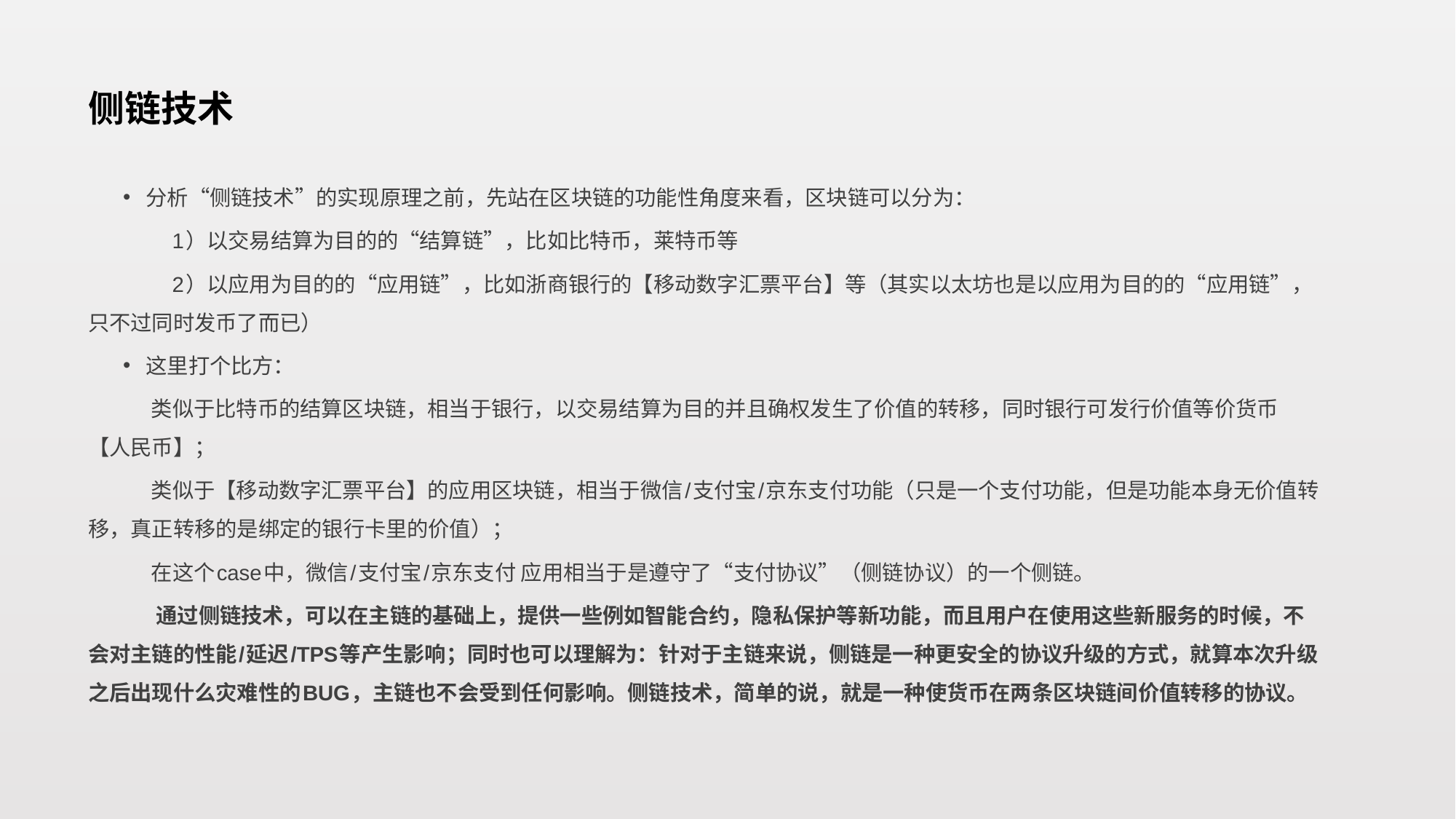

# 侧链技术

    分析“侧链技术”的实现原理之前，先站在区块链的功能性角度来看，区块链可以分为：
              1）以交易结算为目的的“结算链”，比如比特币，莱特币等
              2）以应用为目的的“应用链”，比如浙商银行的【移动数字汇票平台】等（其实以太坊也是以应用为目的的“应用链”，只不过同时发币了而已）
    这里打个比方：
             类似于比特币的结算区块链，相当于银行，以交易结算为目的并且确权发生了价值的转移，同时银行可发行价值等价货币【人民币】；
             类似于【移动数字汇票平台】的应用区块链，相当于微信/支付宝/京东支付功能（只是一个支付功能，但是功能本身无价值转移，真正转移的是绑定的银行卡里的价值）；
             在这个case中，微信/支付宝/京东支付 应用相当于是遵守了“支付协议”（侧链协议）的一个侧链。
              通过侧链技术，可以在主链的基础上，提供一些例如智能合约，隐私保护等新功能，而且用户在使用这些新服务的时候，不会对主链的性能/延迟/TPS等产生影响；同时也可以理解为：针对于主链来说，侧链是一种更安全的协议升级的方式，就算本次升级之后出现什么灾难性的BUG，主链也不会受到任何影响。侧链技术，简单的说，就是一种使货币在两条区块链间价值转移的协议。